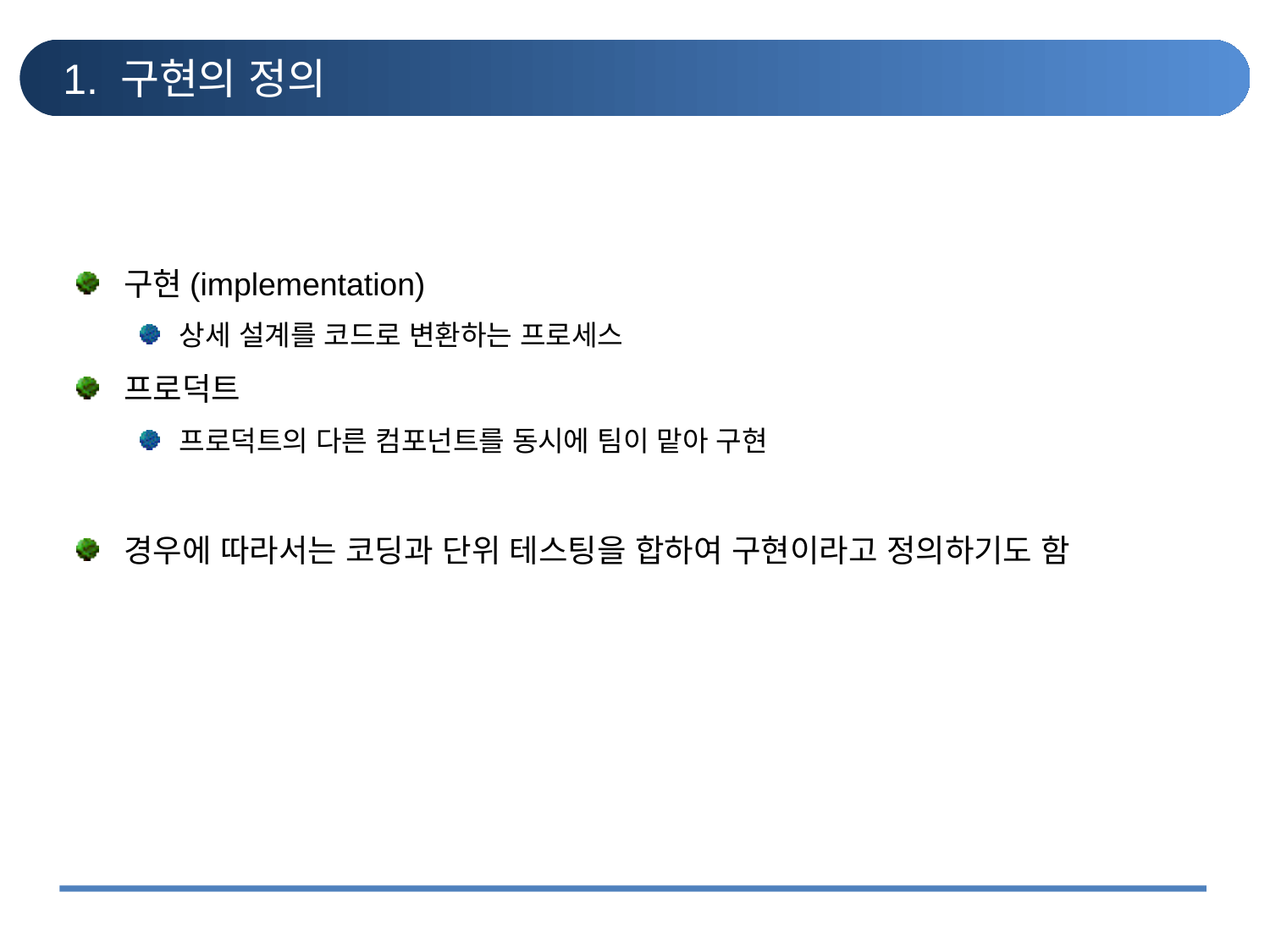

# 1. 구현의 정의

구현(implementation)
상세 설계를 코드로 변환하는 프로세스
프로덕트
프로덕트의 다른 컴포넌트를 동시에 팀이 맡아 구현

경우에 따라서는 코딩과 단위 테스팅을 합하여 구현이라고 정의하기도 함